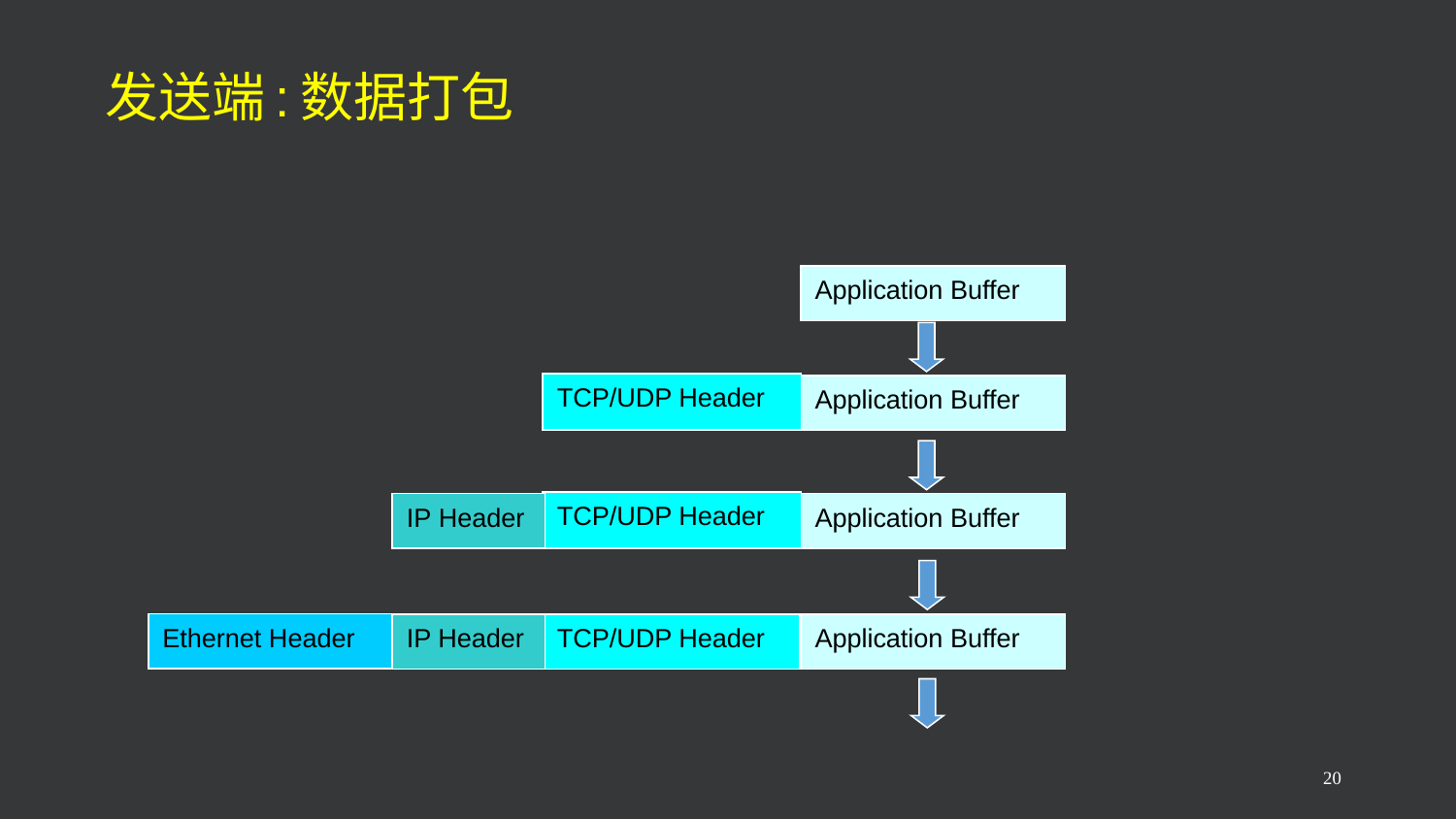

# 发送端:数据打包
Application Buffer

TCP/UDP Header
Application Buffer

TCP/UDP Header
IP Header
Application Buffer

Ethernet Header
IP Header
TCP/UDP Header
Application Buffer

20